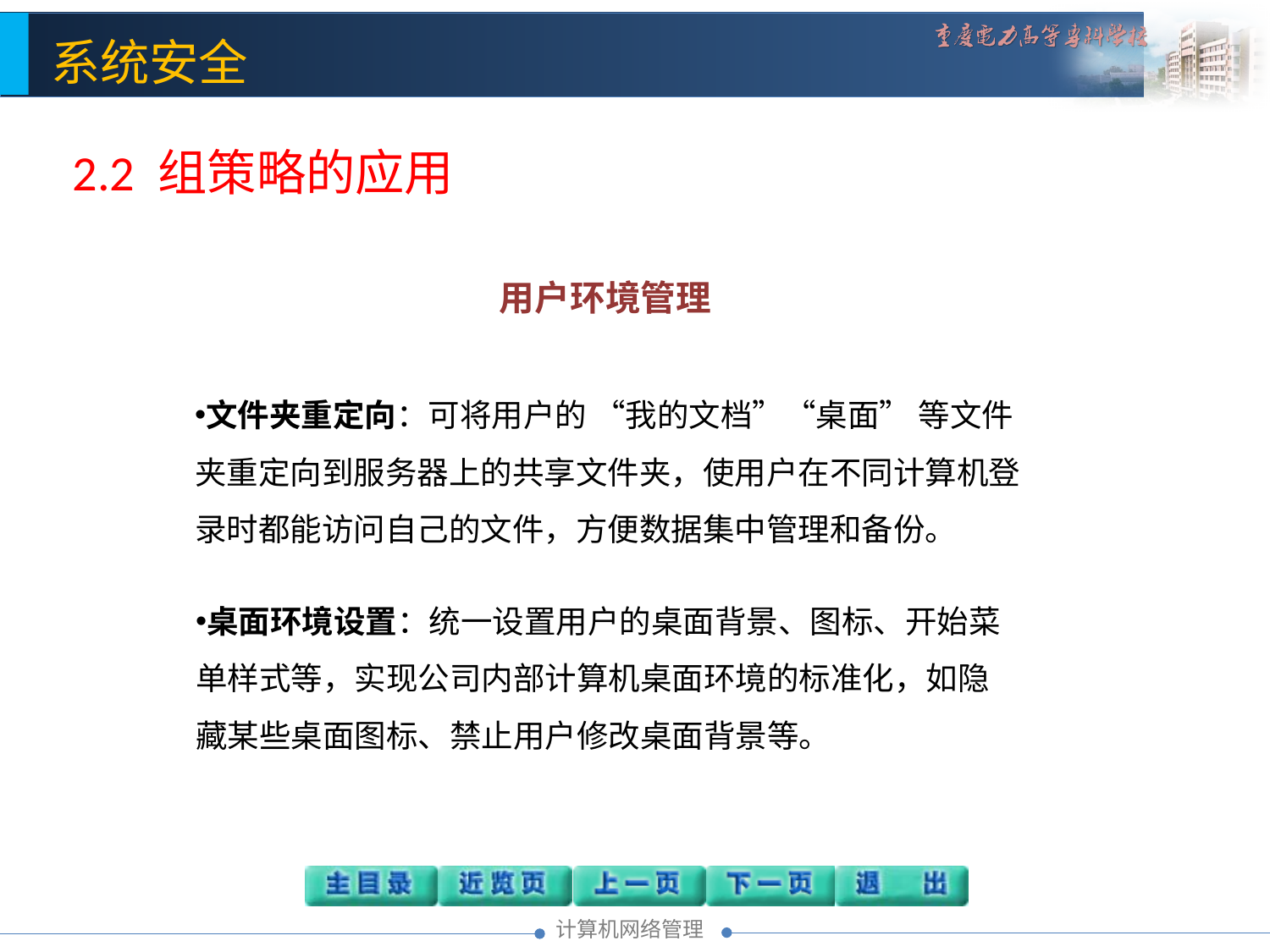

2.2 组策略的应用
用户环境管理
文件夹重定向：可将用户的 “我的文档”“桌面” 等文件夹重定向到服务器上的共享文件夹，使用户在不同计算机登录时都能访问自己的文件，方便数据集中管理和备份。
桌面环境设置：统一设置用户的桌面背景、图标、开始菜单样式等，实现公司内部计算机桌面环境的标准化，如隐藏某些桌面图标、禁止用户修改桌面背景等。